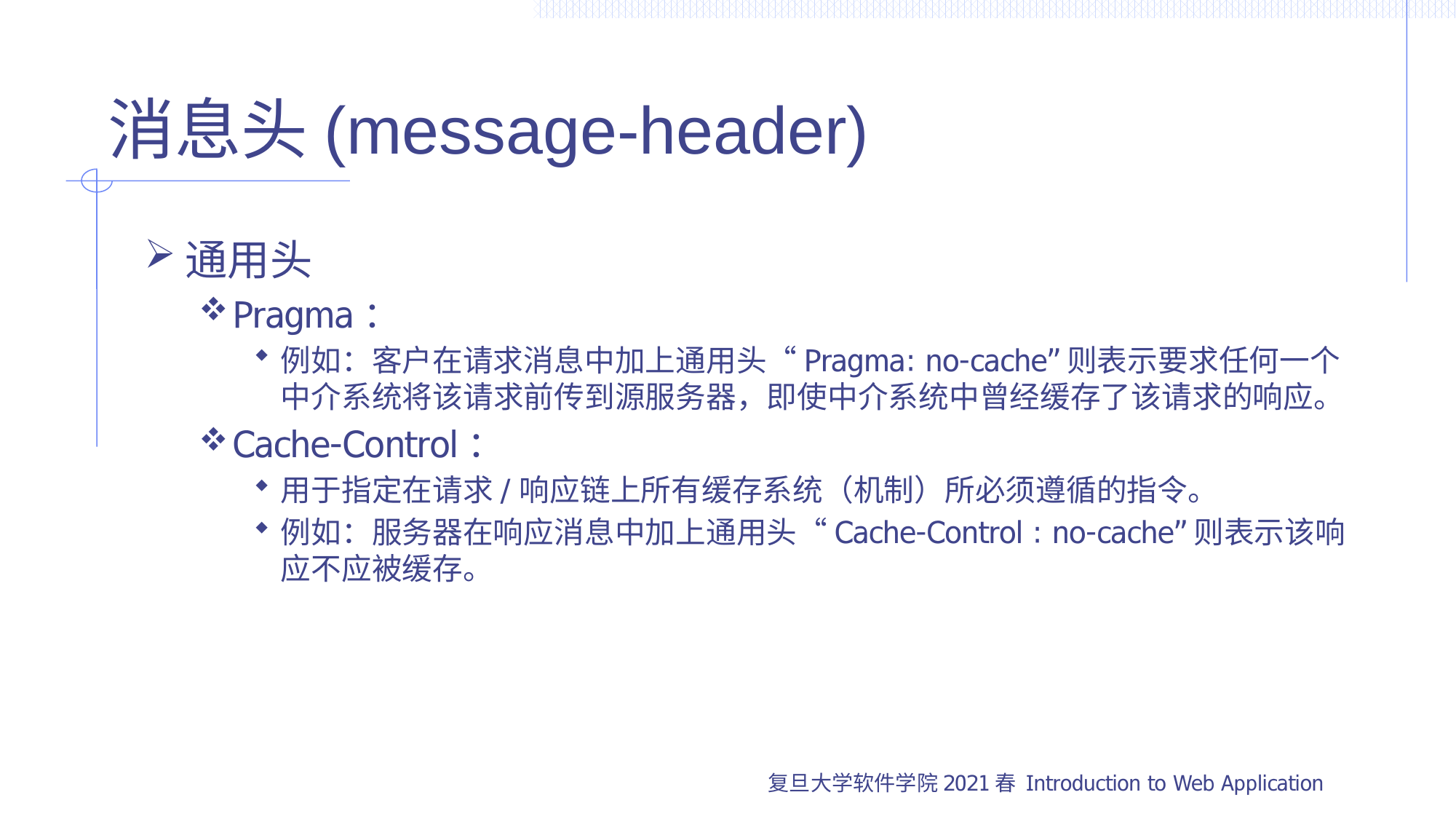

# 消息头(message-header)
通用头
Pragma：
例如：客户在请求消息中加上通用头“Pragma: no-cache”则表示要求任何一个中介系统将该请求前传到源服务器，即使中介系统中曾经缓存了该请求的响应。
Cache-Control：
用于指定在请求/响应链上所有缓存系统（机制）所必须遵循的指令。
例如：服务器在响应消息中加上通用头“Cache-Control : no-cache”则表示该响应不应被缓存。